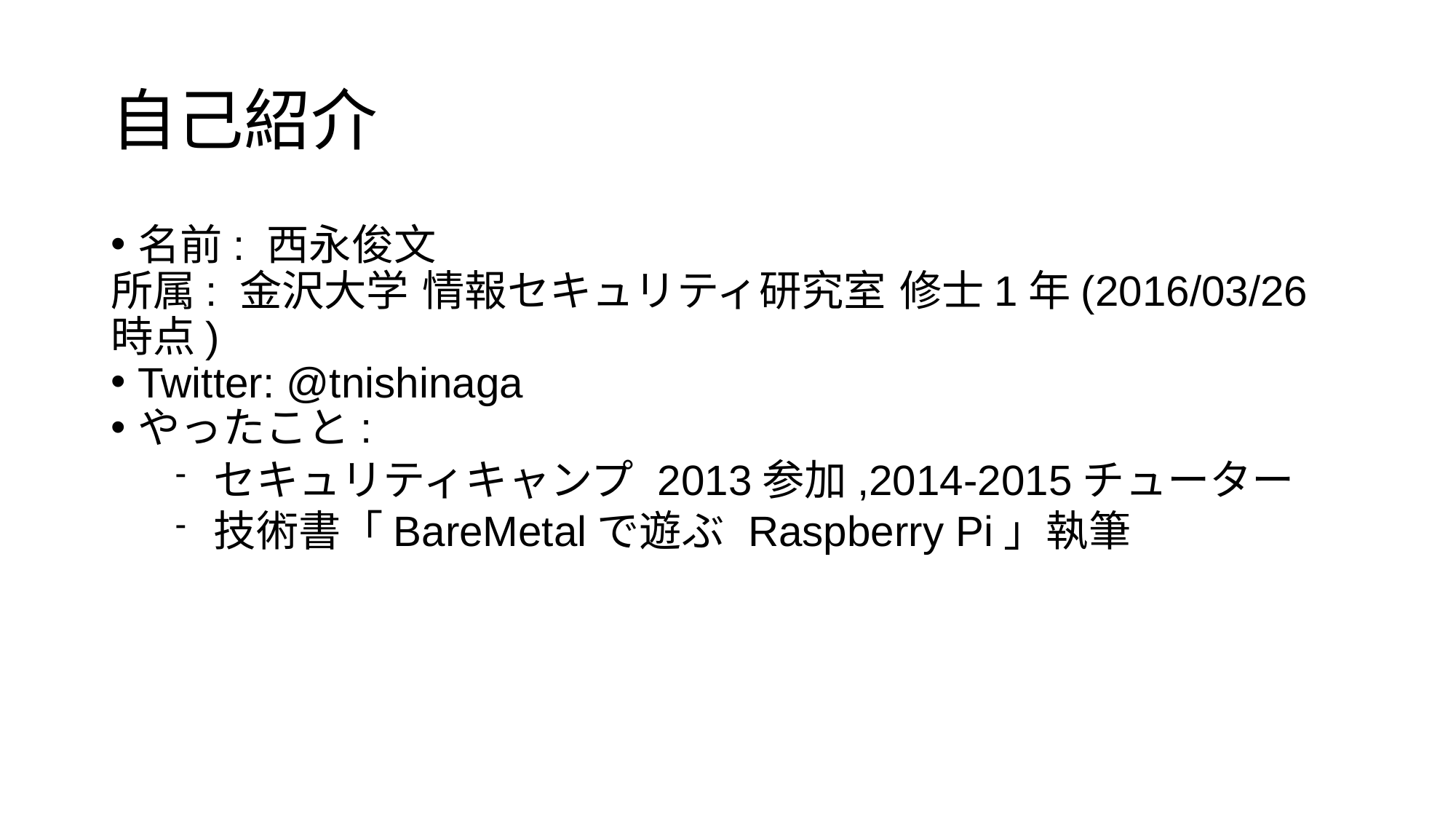

自己紹介
名前: 西永俊文
所属: 金沢大学 情報セキュリティ研究室 修士1年(2016/03/26時点)
Twitter: @tnishinaga
やったこと:
セキュリティキャンプ 2013参加,2014-2015チューター
技術書「BareMetalで遊ぶ Raspberry Pi」執筆